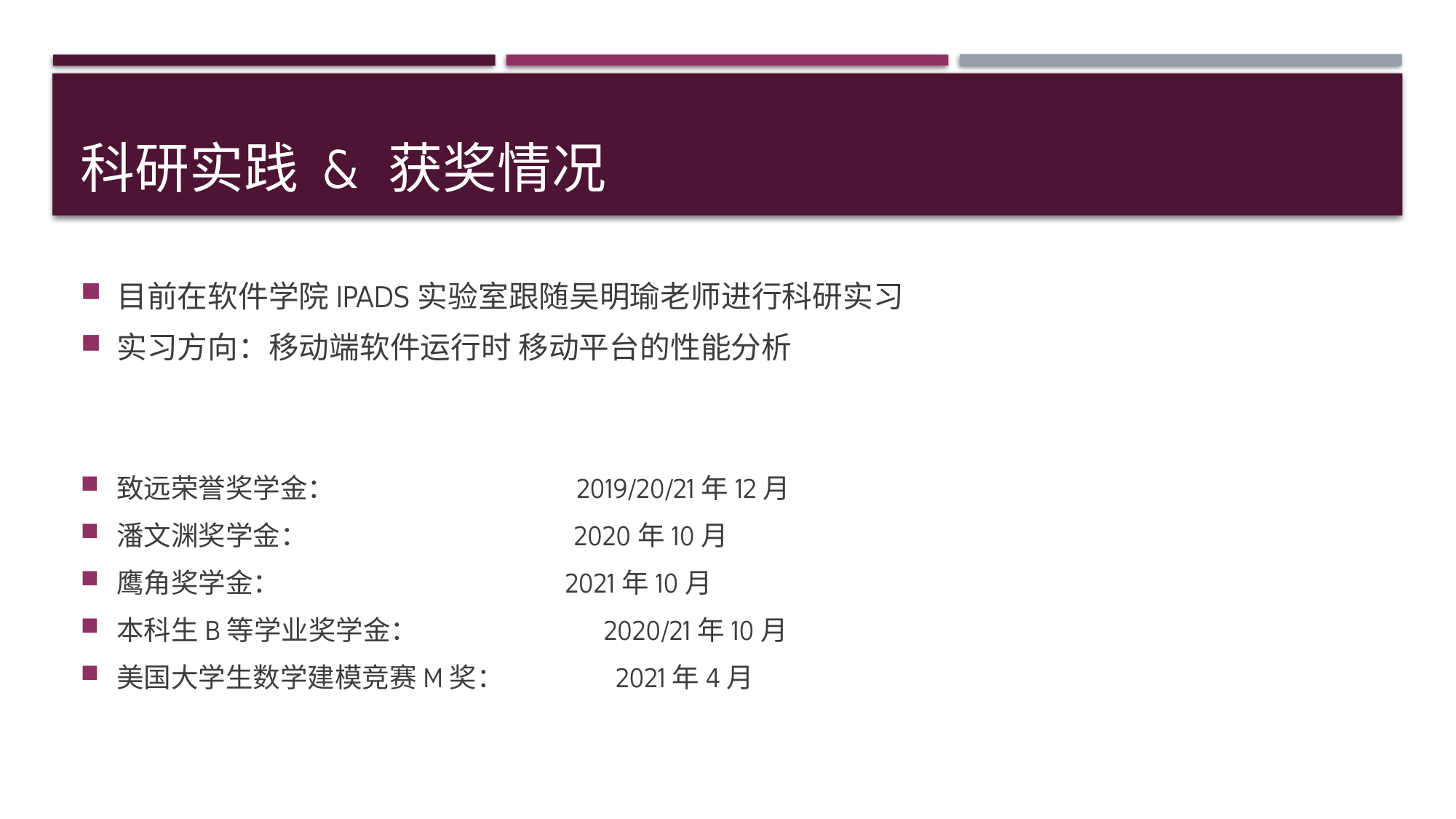

# 科研实践 & 获奖情况
目前在软件学院IPADS实验室跟随吴明瑜老师进行科研实习
实习方向：移动端软件运行时 移动平台的性能分析
致远荣誉奖学金：                                      2019/20/21年12月
潘文渊奖学金：                                          2020年10月
鹰角奖学金：                                             2021年10月
本科生B等学业奖学金：                             2020/21年10月
美国大学生数学建模竞赛M奖：                 2021年4月